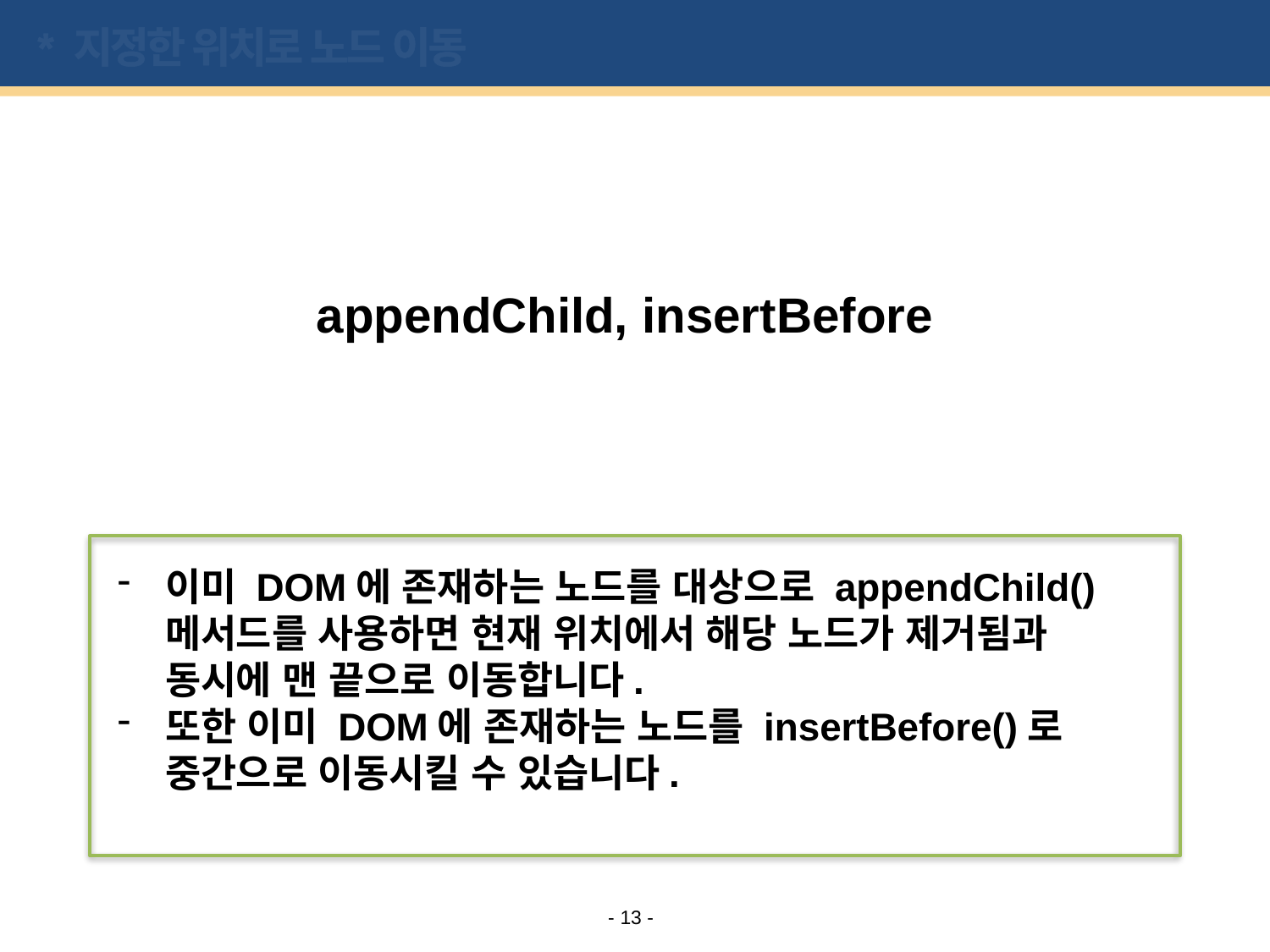

# * 지정한 위치로 노드 이동
appendChild, insertBefore

이미 DOM에 존재하는 노드를 대상으로 appendChild() 메서드를 사용하면 현재 위치에서 해당 노드가 제거됨과 동시에 맨 끝으로 이동합니다.
또한 이미 DOM에 존재하는 노드를 insertBefore()로 중간으로 이동시킬 수 있습니다.